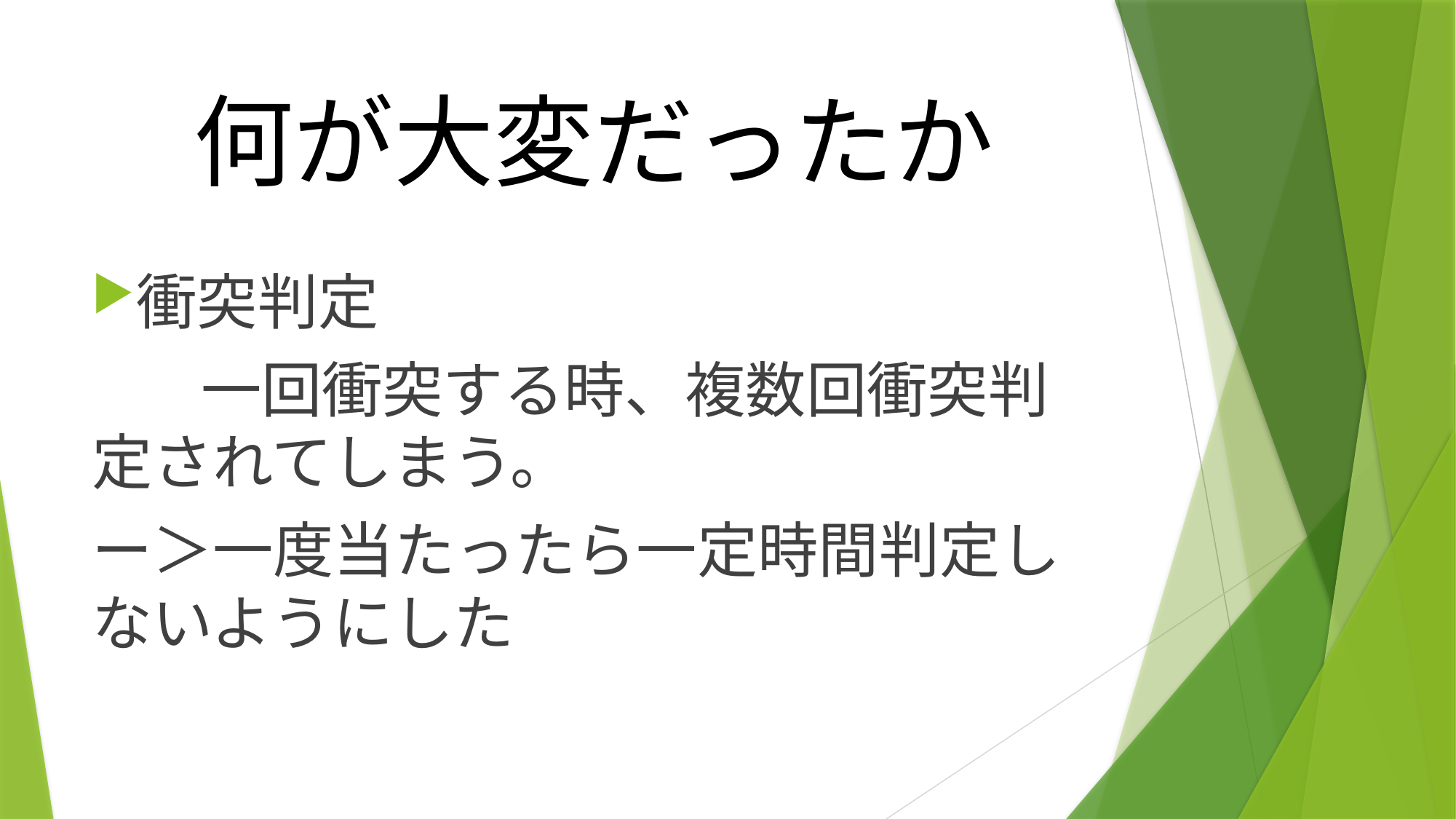

# 何が大変だったか
衝突判定
	一回衝突する時、複数回衝突判定されてしまう。
ー＞一度当たったら一定時間判定しないようにした